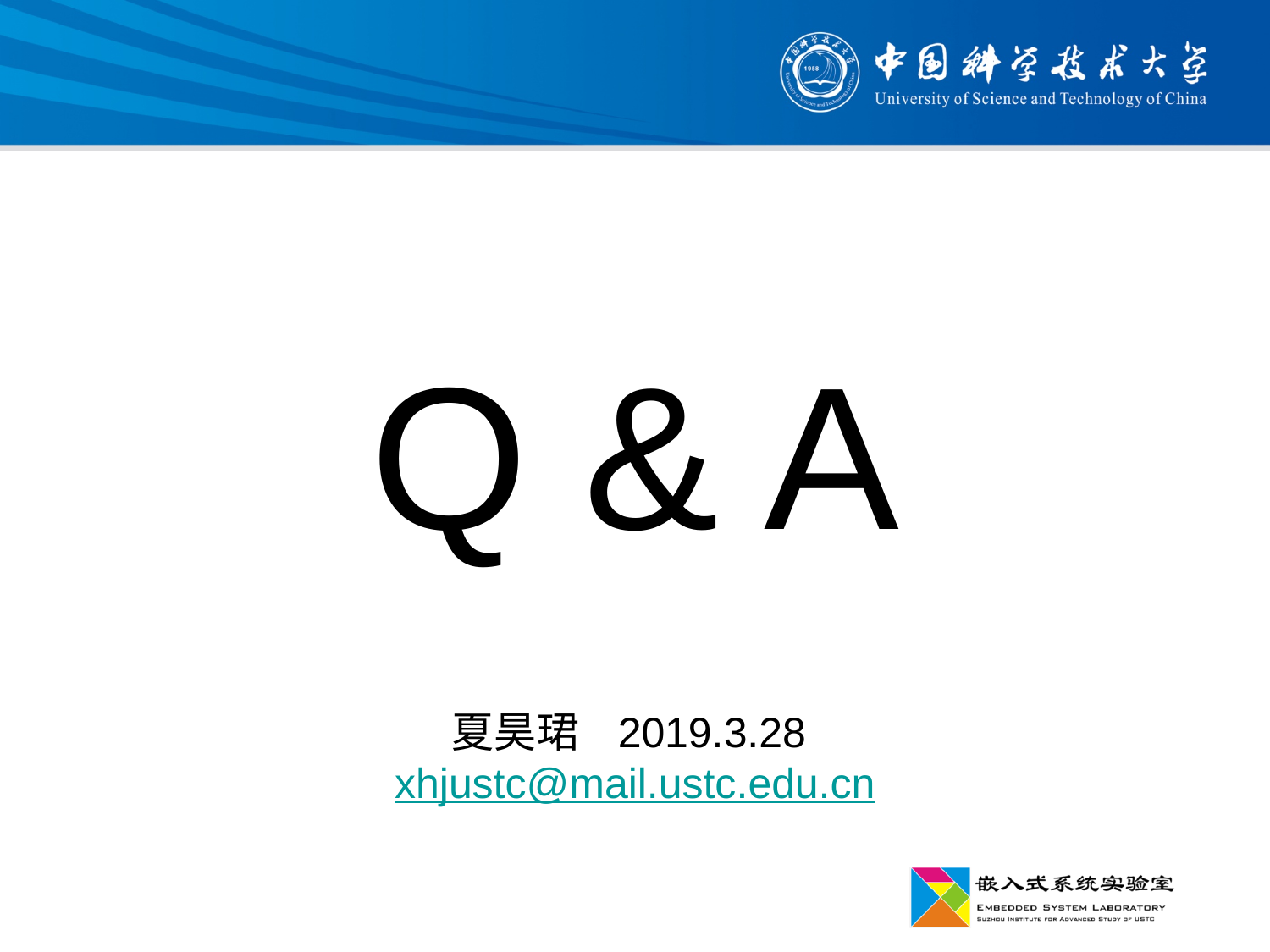

# Q & A 夏昊珺   2019.3.28 xhjustc@mail.ustc.edu.cn